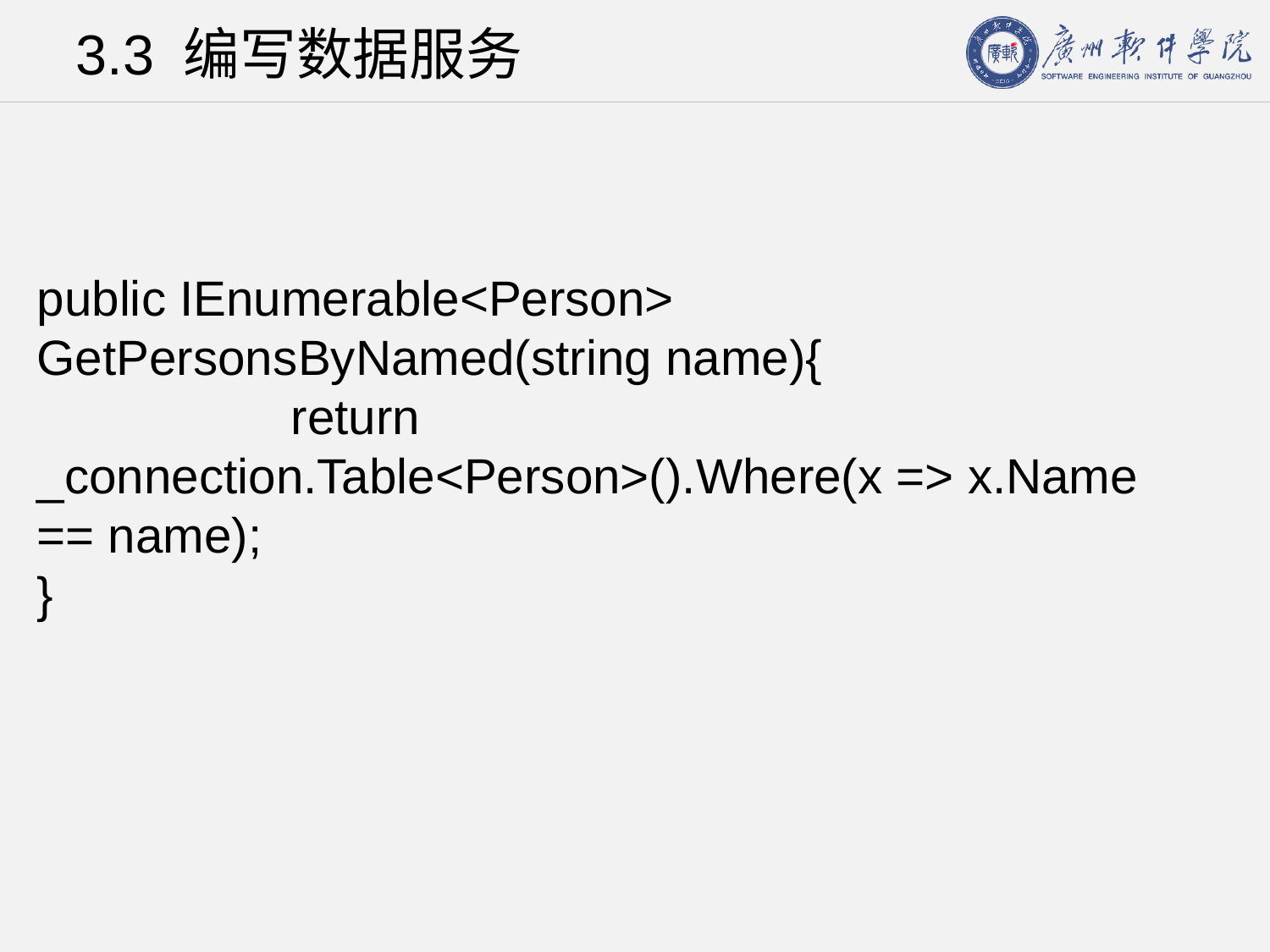

# 3.3 编写数据服务

public IEnumerable<Person> GetPersonsByNamed(string name){
		return _connection.Table<Person>().Where(x => x.Name == name);
}